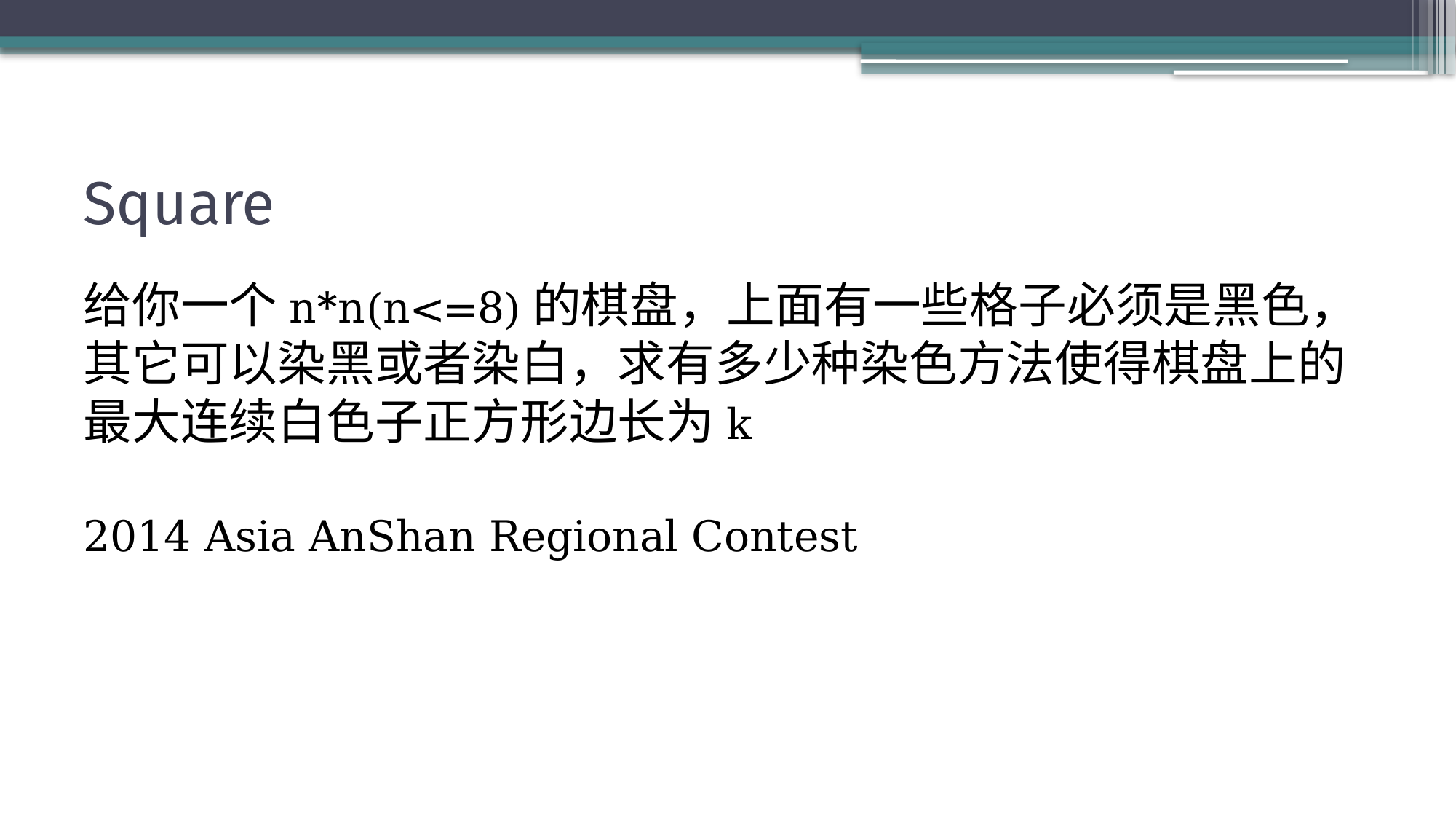

# Square
给你一个n*n(n<=8)的棋盘，上面有一些格子必须是黑色，其它可以染黑或者染白，求有多少种染色方法使得棋盘上的最大连续白色子正方形边长为k

2014 Asia AnShan Regional Contest